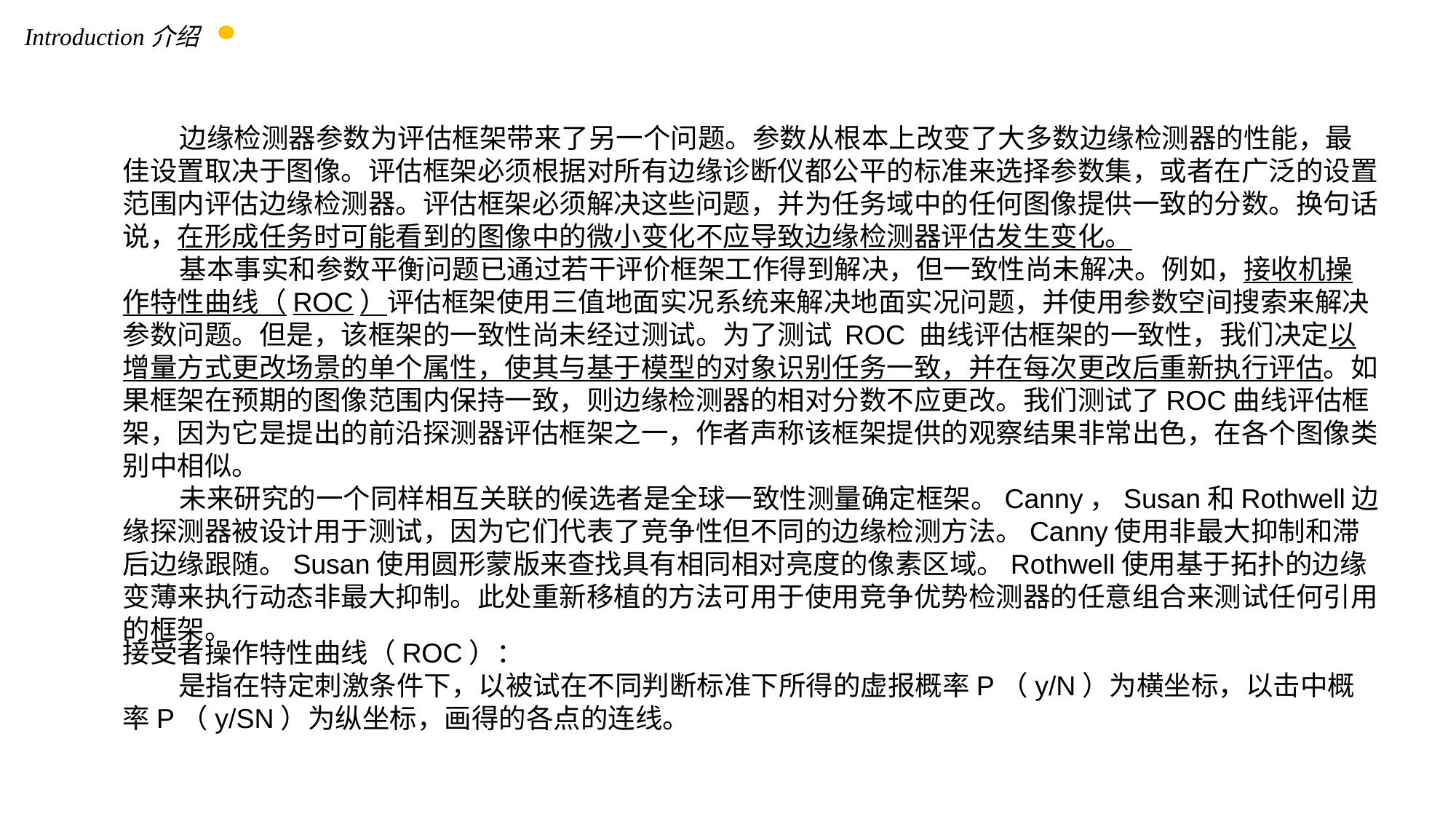

Introduction介绍

   边缘检测器参数为评估框架带来了另一个问题。参数从根本上改变了大多数边缘检测器的性能，最佳设置取决于图像。评估框架必须根据对所有边缘诊断仪都公平的标准来选择参数集，或者在广泛的设置范围内评估边缘检测器。评估框架必须解决这些问题，并为任务域中的任何图像提供一致的分数。换句话说，在形成任务时可能看到的图像中的微小变化不应导致边缘检测器评估发生变化。
   基本事实和参数平衡问题已通过若干评价框架工作得到解决，但一致性尚未解决。例如，接收机操作特性曲线（ROC）评估框架使用三值地面实况系统来解决地面实况问题，并使用参数空间搜索来解决参数问题。但是，该框架的一致性尚未经过测试。为了测试 ROC 曲线评估框架的一致性，我们决定以增量方式更改场景的单个属性，使其与基于模型的对象识别任务一致，并在每次更改后重新执行评估。如果框架在预期的图像范围内保持一致，则边缘检测器的相对分数不应更改。我们测试了ROC曲线评估框架，因为它是提出的前沿探测器评估框架之一，作者声称该框架提供的观察结果非常出色，在各个图像类别中相似。
   未来研究的一个同样相互关联的候选者是全球一致性测量确定框架。Canny，Susan和Rothwell边缘探测器被设计用于测试，因为它们代表了竞争性但不同的边缘检测方法。Canny使用非最大抑制和滞后边缘跟随。Susan使用圆形蒙版来查找具有相同相对亮度的像素区域。Rothwell使用基于拓扑的边缘变薄来执行动态非最大抑制。此处重新移植的方法可用于使用竞争优势检测器的任意组合来测试任何引用的框架。
接受者操作特性曲线（ROC）：
        是指在特定刺激条件下，以被试在不同判断标准下所得的虚报概率P（y/N）为横坐标，以击中概率P（y/SN）为纵坐标，画得的各点的连线。